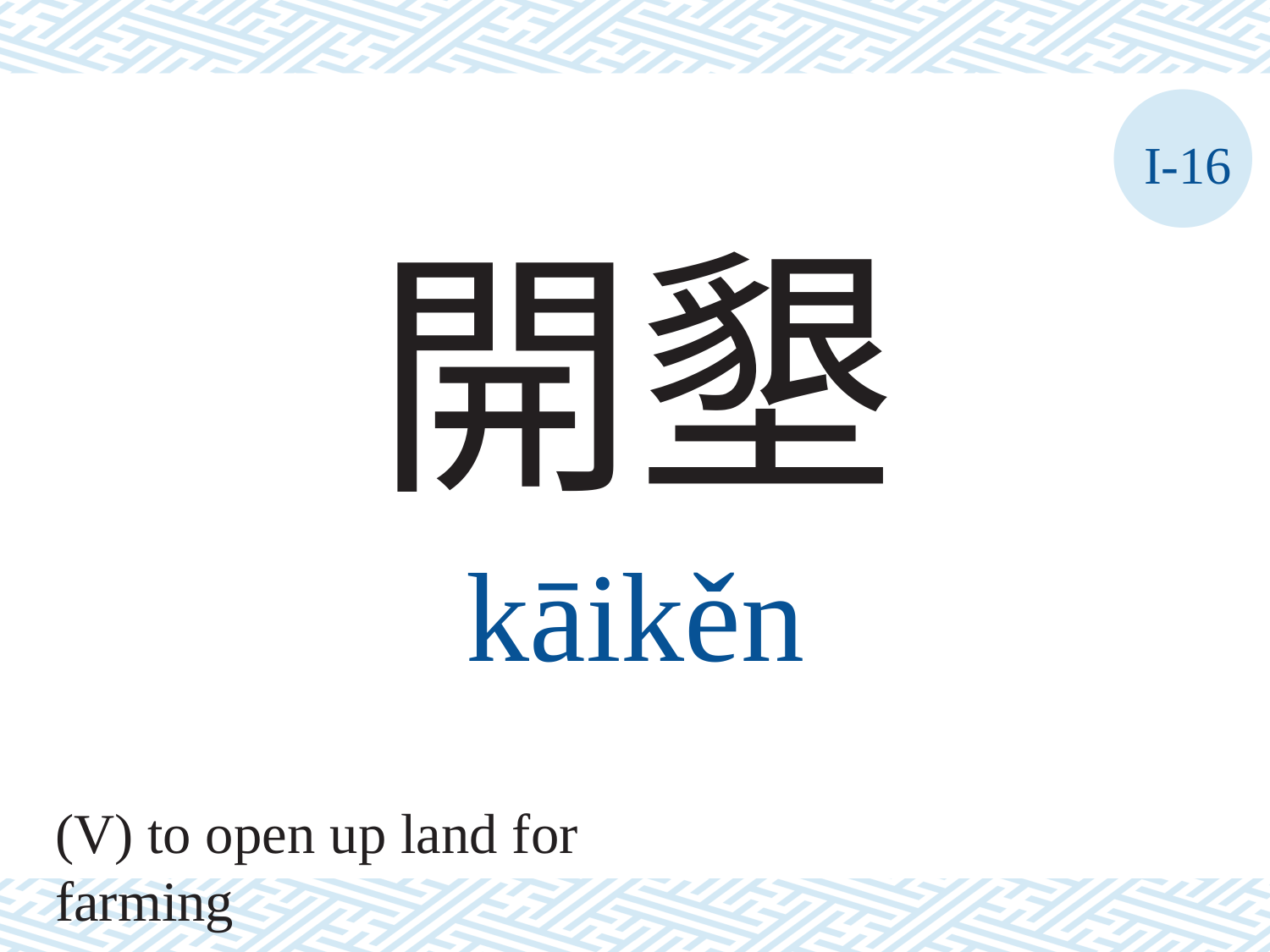

I-16
開墾
kāikěn
(V) to open up land for farming